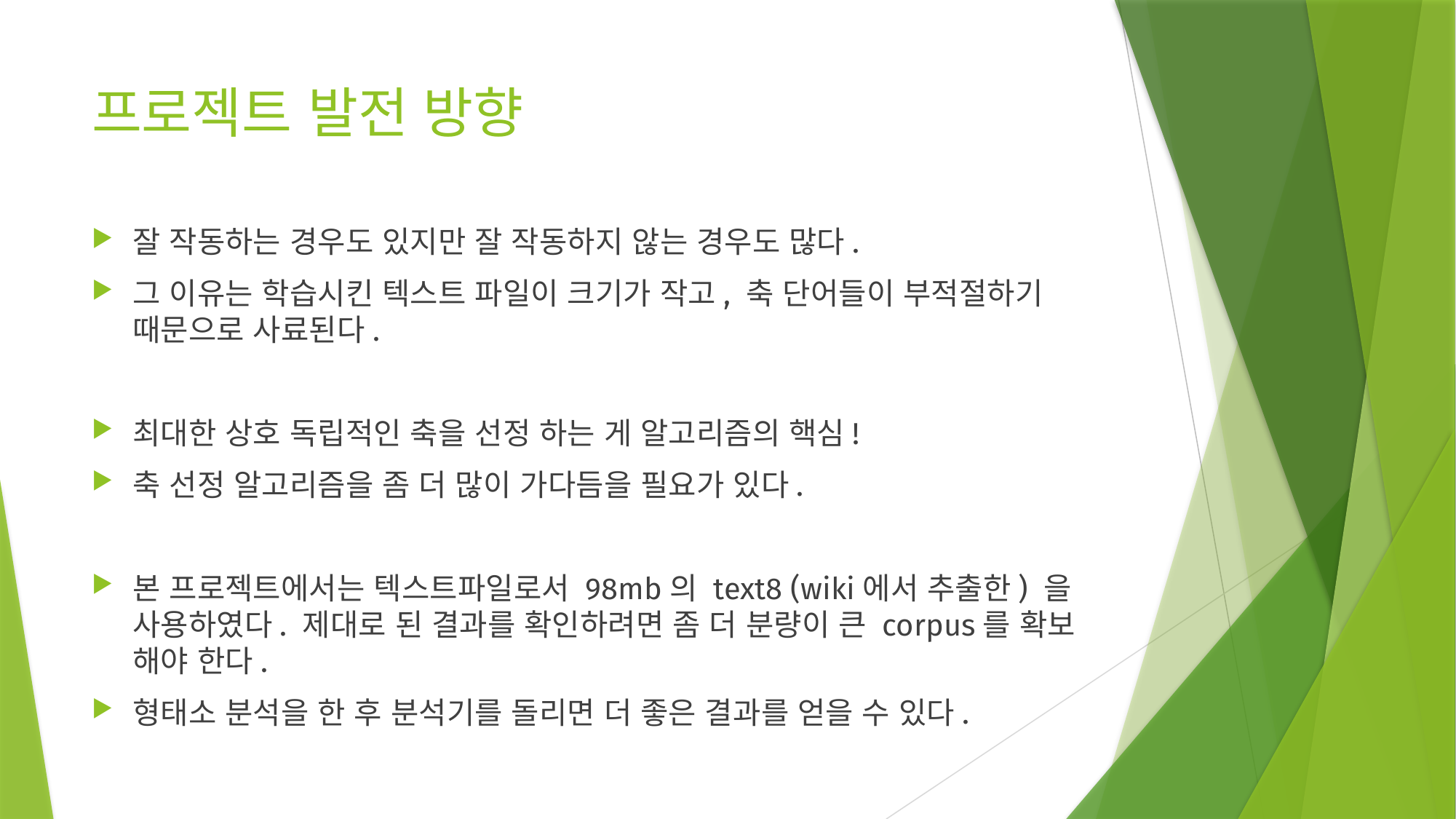

# 프로젝트 발전 방향
잘 작동하는 경우도 있지만 잘 작동하지 않는 경우도 많다.
그 이유는 학습시킨 텍스트 파일이 크기가 작고, 축 단어들이 부적절하기 때문으로 사료된다.

최대한 상호 독립적인 축을 선정 하는 게 알고리즘의 핵심!
축 선정 알고리즘을 좀 더 많이 가다듬을 필요가 있다.

본 프로젝트에서는 텍스트파일로서 98mb의 text8 (wiki에서 추출한) 을 사용하였다. 제대로 된 결과를 확인하려면 좀 더 분량이 큰 corpus를 확보 해야 한다.
형태소 분석을 한 후 분석기를 돌리면 더 좋은 결과를 얻을 수 있다.